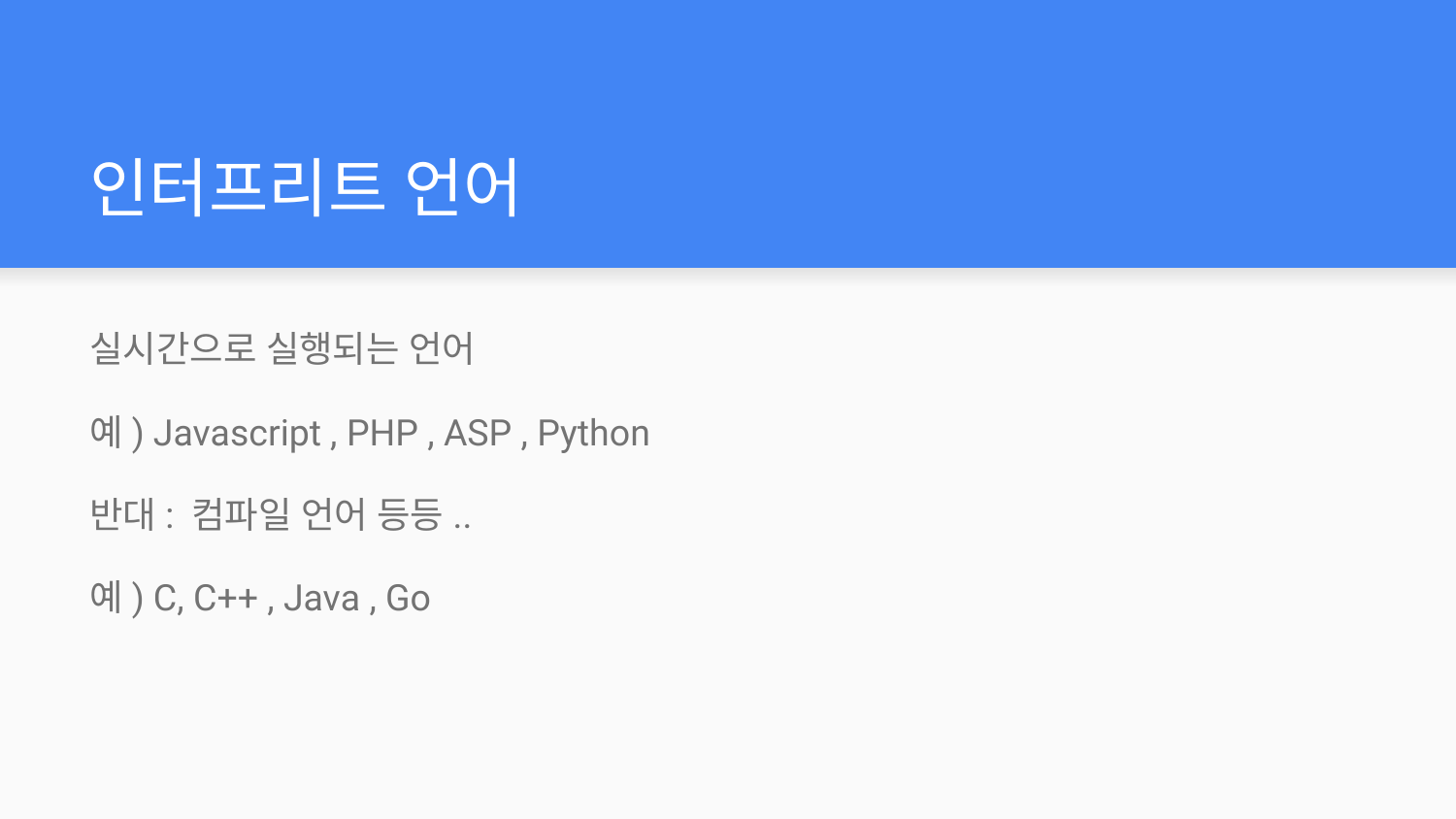

# 인터프리트 언어
실시간으로 실행되는 언어
예) Javascript , PHP , ASP , Python
반대: 컴파일 언어 등등..
예) C, C++ , Java , Go